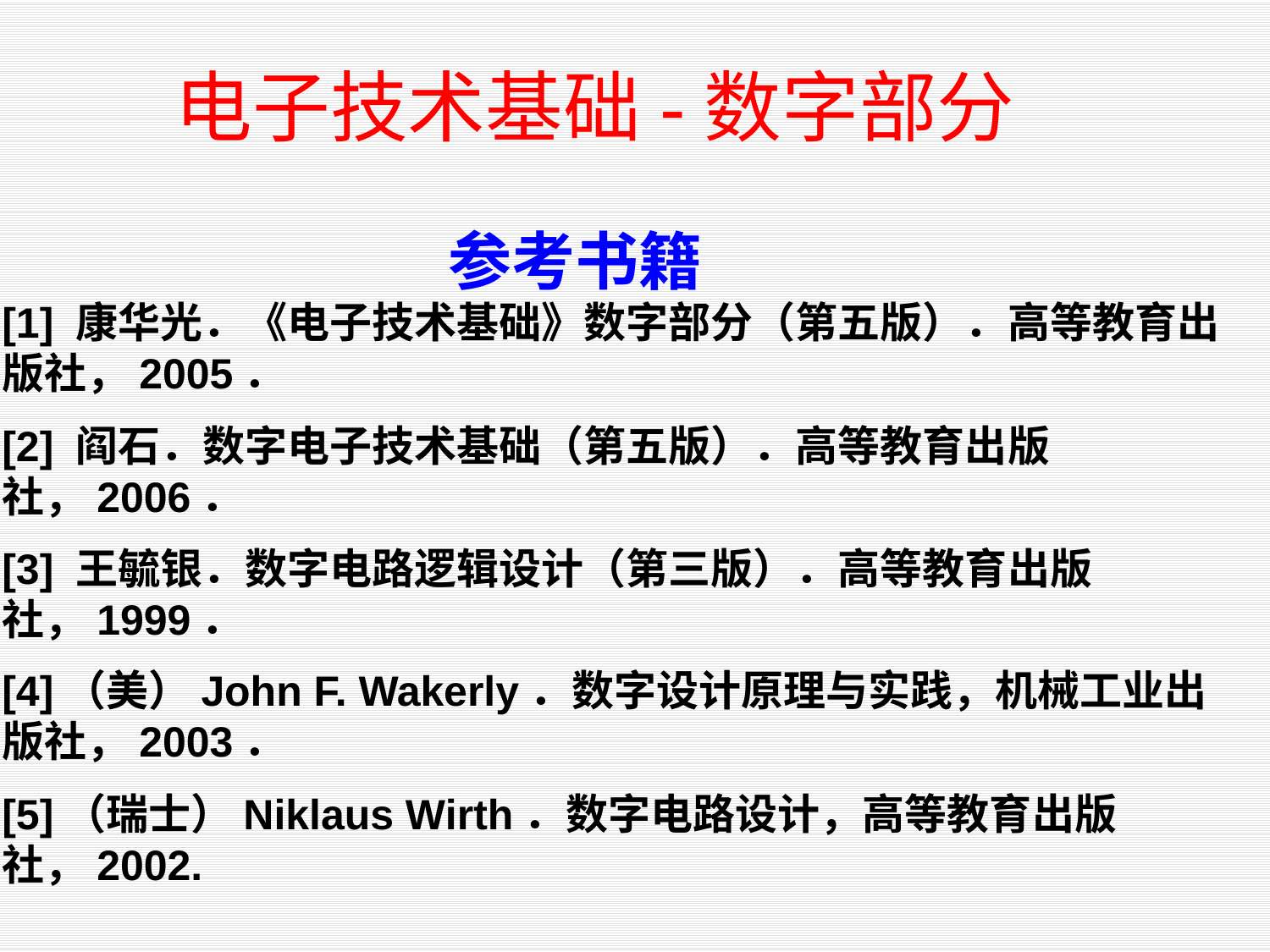

电子技术基础-数字部分
参考书籍
[1] 康华光．《电子技术基础》数字部分（第五版）．高等教育出版社，2005．
[2] 阎石．数字电子技术基础（第五版）．高等教育出版社，2006．
[3] 王毓银．数字电路逻辑设计（第三版）．高等教育出版社，1999．
[4]（美）John F. Wakerly．数字设计原理与实践，机械工业出版社，2003．
[5]（瑞士）Niklaus Wirth．数字电路设计，高等教育出版社，2002.